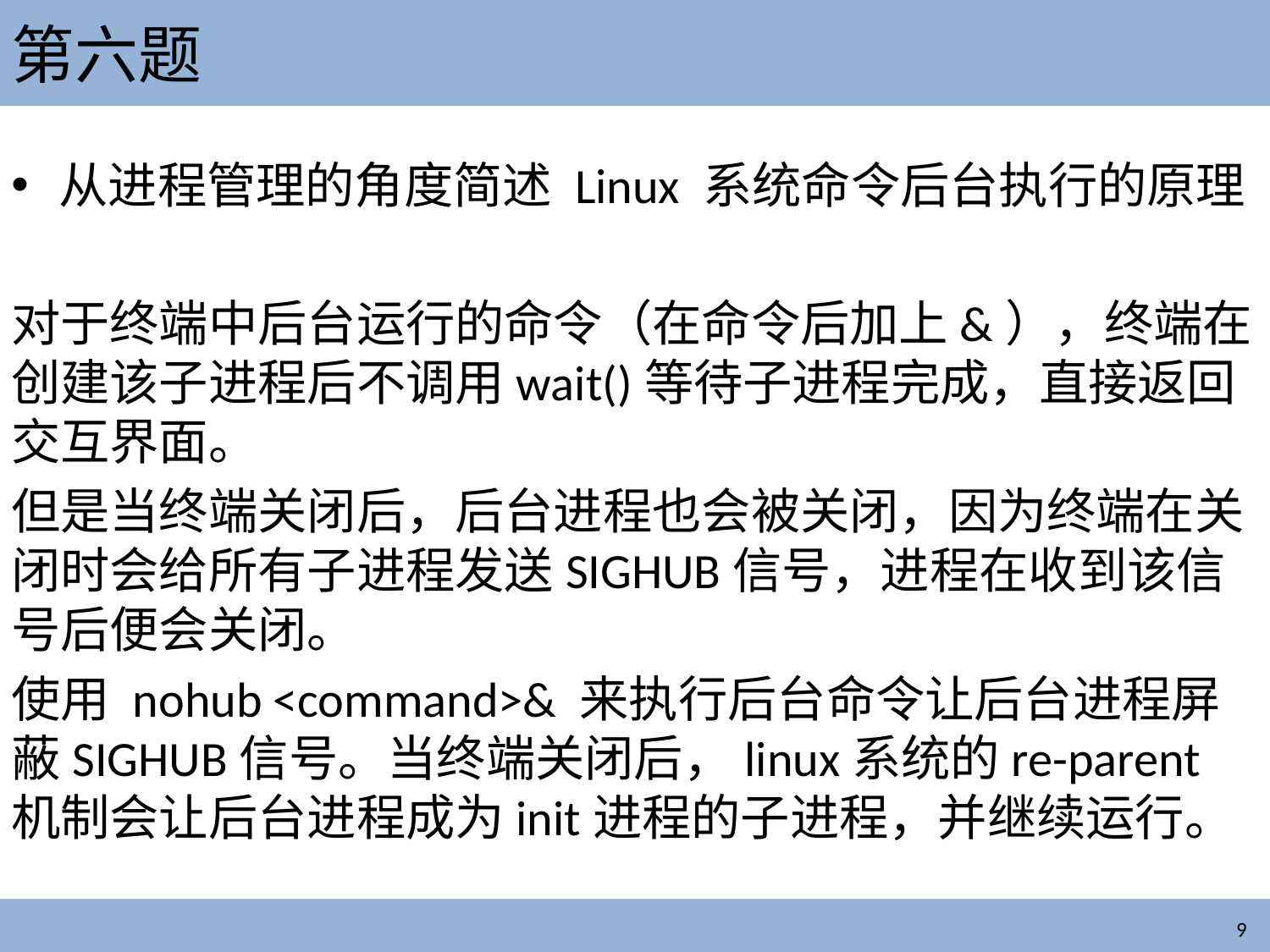

# 第六题
从进程管理的角度简述 Linux 系统命令后台执行的原理

对于终端中后台运行的命令（在命令后加上&），终端在创建该子进程后不调用wait()等待子进程完成，直接返回交互界面。
但是当终端关闭后，后台进程也会被关闭，因为终端在关闭时会给所有子进程发送SIGHUB信号，进程在收到该信号后便会关闭。
使用 nohub <command>& 来执行后台命令让后台进程屏蔽SIGHUB信号。当终端关闭后，linux系统的re-parent机制会让后台进程成为init进程的子进程，并继续运行。
9